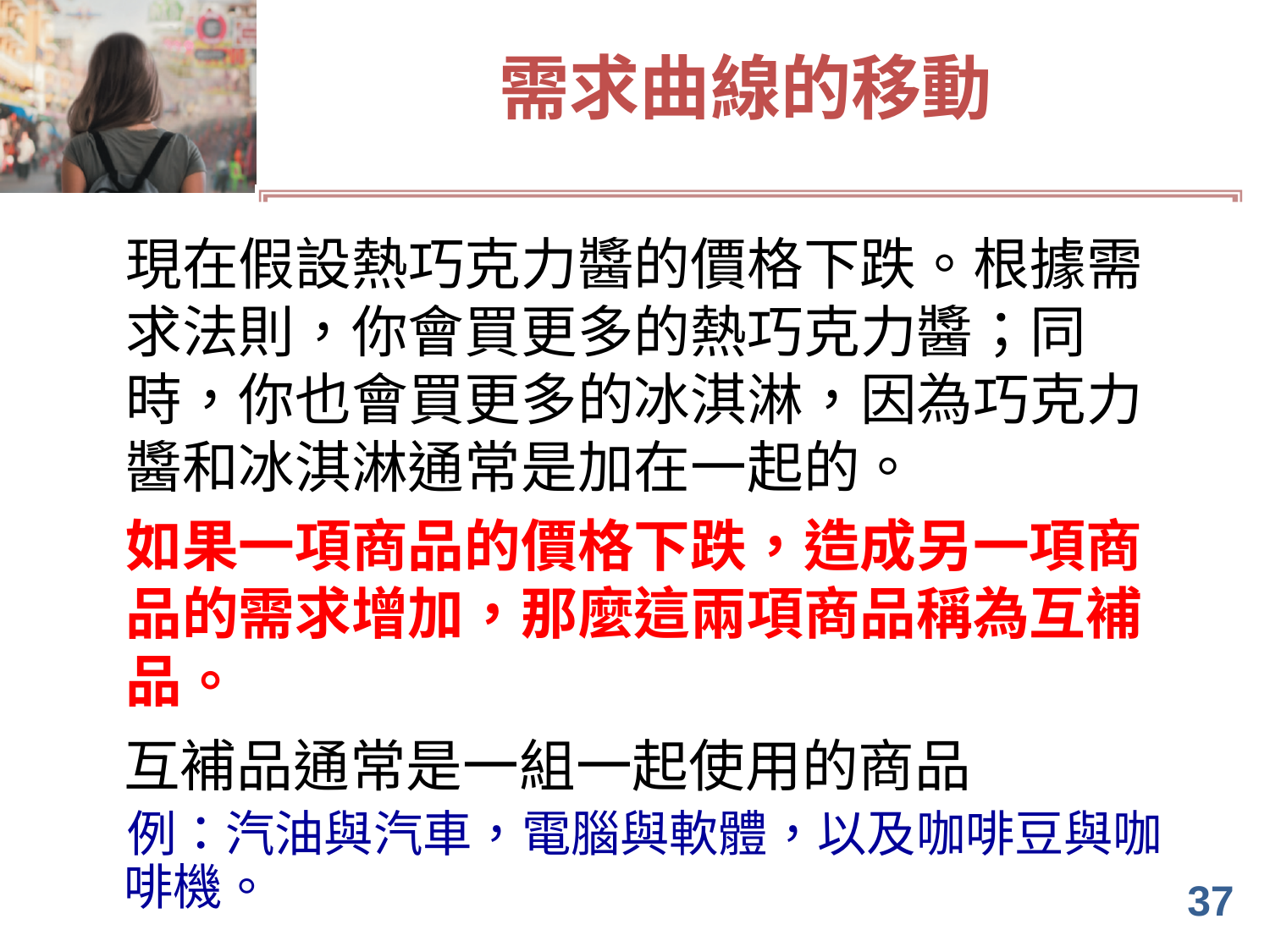

# 需求曲線的移動
現在假設熱巧克力醬的價格下跌。根據需求法則，你會買更多的熱巧克力醬；同時，你也會買更多的冰淇淋，因為巧克力醬和冰淇淋通常是加在一起的。
如果一項商品的價格下跌，造成另一項商品的需求增加，那麼這兩項商品稱為互補品。

	互補品通常是一組一起使用的商品
例：汽油與汽車，電腦與軟體，以及咖啡豆與咖啡機。
37